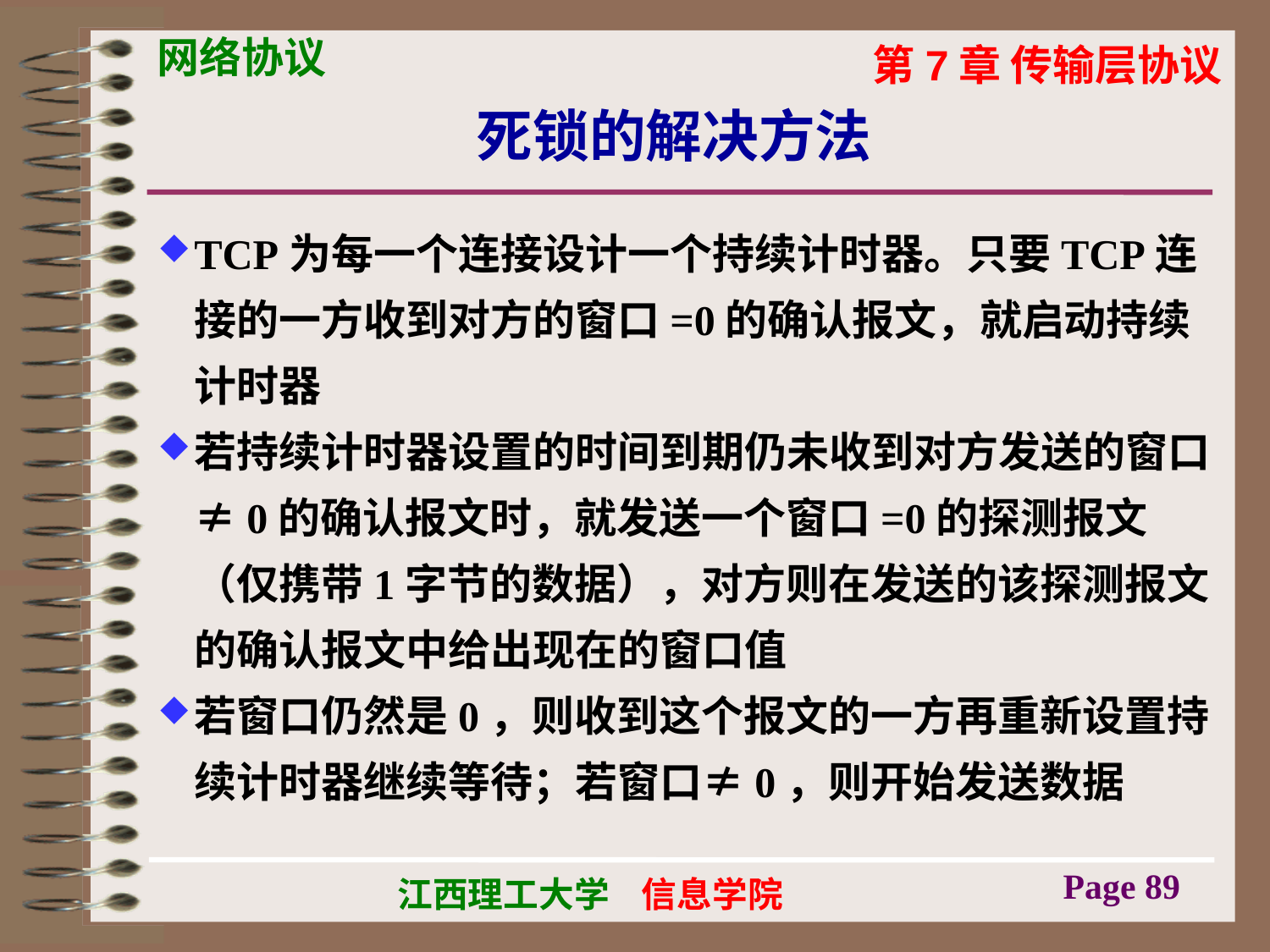

# 死锁的解决方法
TCP为每一个连接设计一个持续计时器。只要TCP连接的一方收到对方的窗口=0的确认报文，就启动持续计时器
若持续计时器设置的时间到期仍未收到对方发送的窗口≠0的确认报文时，就发送一个窗口=0的探测报文（仅携带1字节的数据），对方则在发送的该探测报文的确认报文中给出现在的窗口值
若窗口仍然是0，则收到这个报文的一方再重新设置持续计时器继续等待；若窗口≠0，则开始发送数据
Page 89